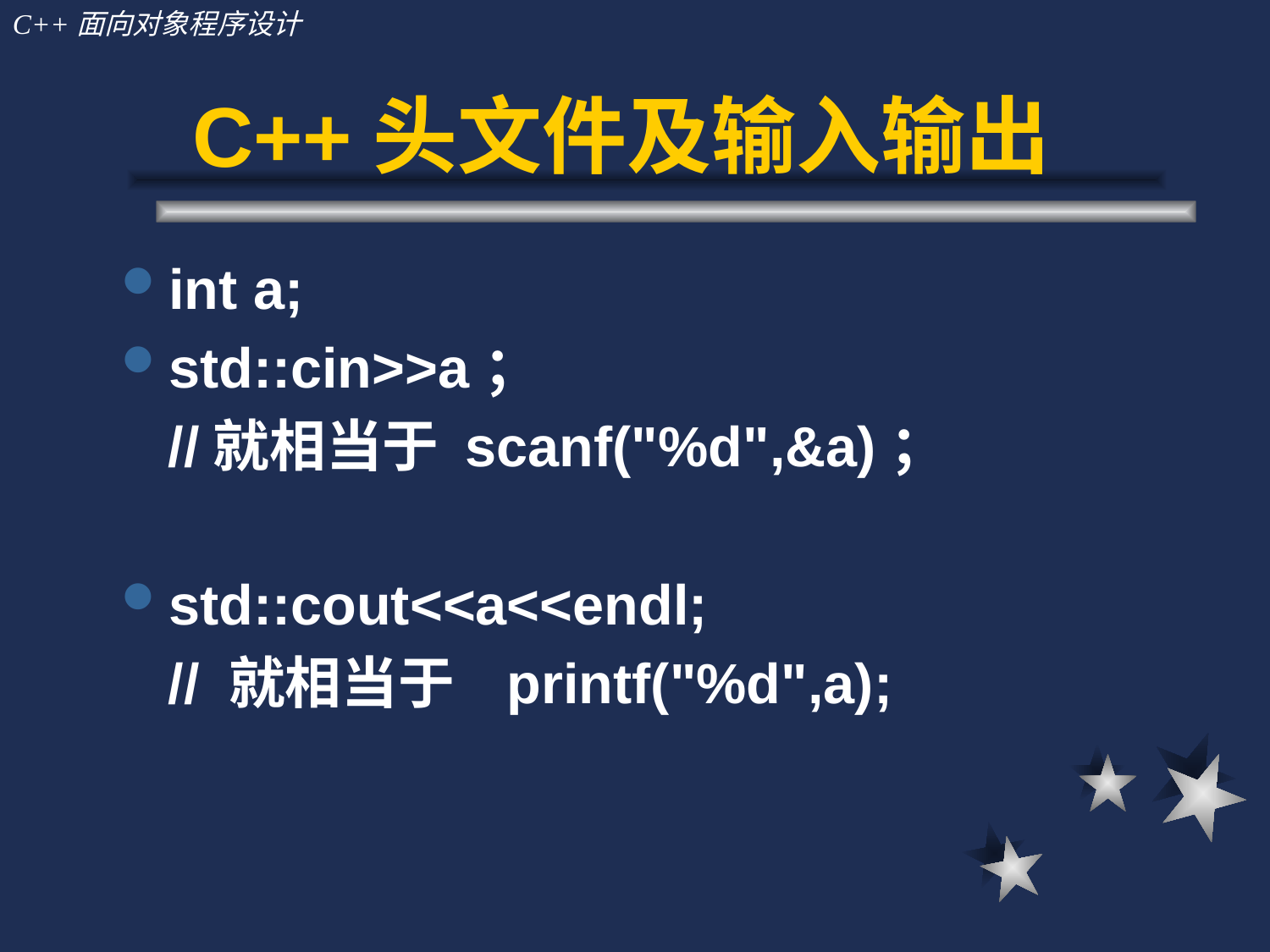

# C++头文件及输入输出
int a;
std::cin>>a；
   //就相当于 scanf("%d",&a)；

std::cout<<a<<endl;
   // 就相当于   printf("%d",a);
21